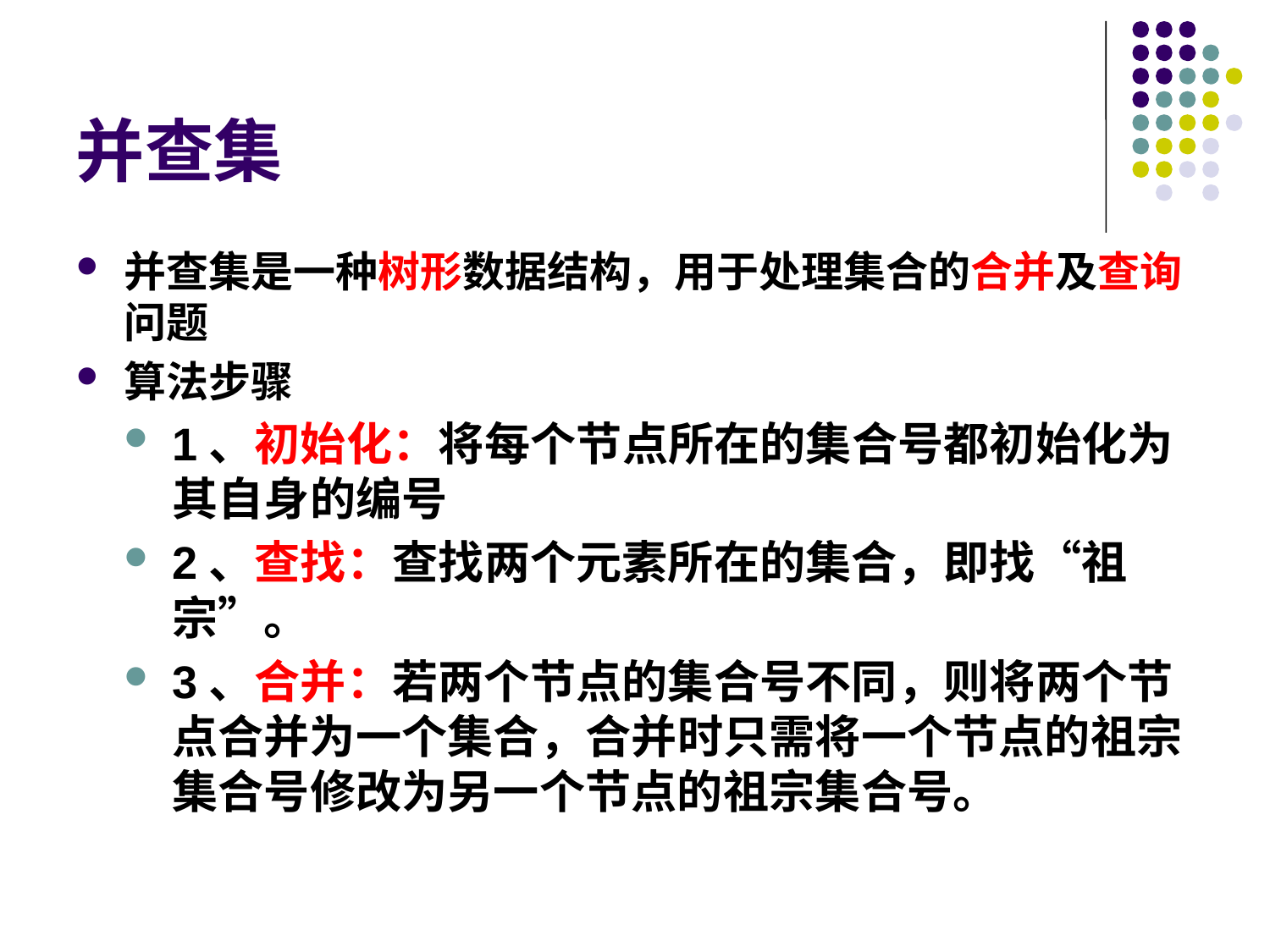

# 并查集
并查集是一种树形数据结构，用于处理集合的合并及查询问题
算法步骤
1、初始化：将每个节点所在的集合号都初始化为其自身的编号
2、查找：查找两个元素所在的集合，即找“祖宗”。
3、合并：若两个节点的集合号不同，则将两个节点合并为一个集合，合并时只需将一个节点的祖宗集合号修改为另一个节点的祖宗集合号。